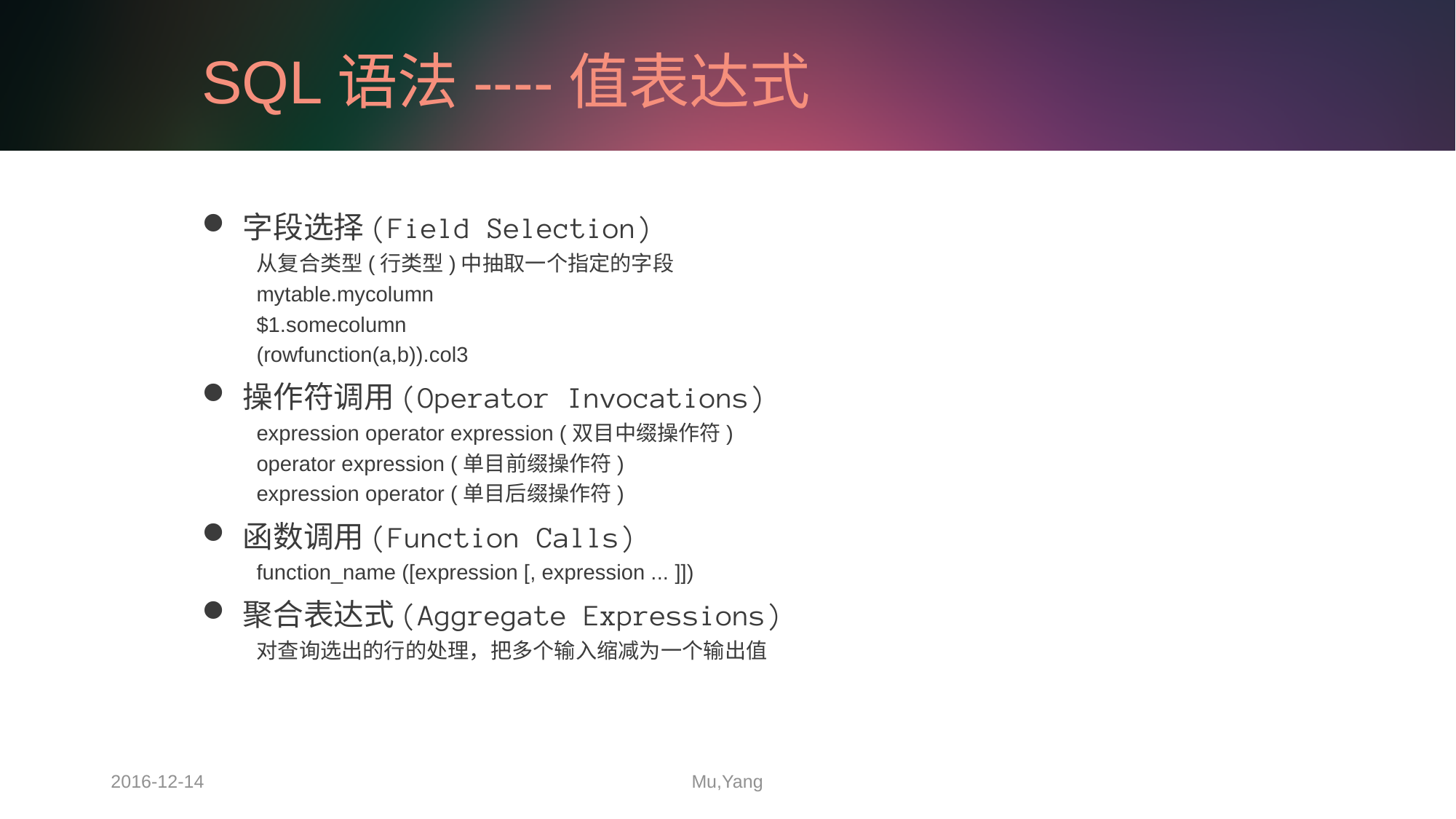

# SQL语法----值表达式
字段选择(Field Selection)
从复合类型(行类型)中抽取一个指定的字段
mytable.mycolumn
$1.somecolumn
(rowfunction(a,b)).col3
操作符调用(Operator Invocations)
expression operator expression (双目中缀操作符)
operator expression (单目前缀操作符)
expression operator (单目后缀操作符)
函数调用(Function Calls)
function_name ([expression [, expression ... ]])
聚合表达式(Aggregate Expressions)
对查询选出的行的处理，把多个输入缩减为一个输出值
2016-12-14
Mu,Yang
50